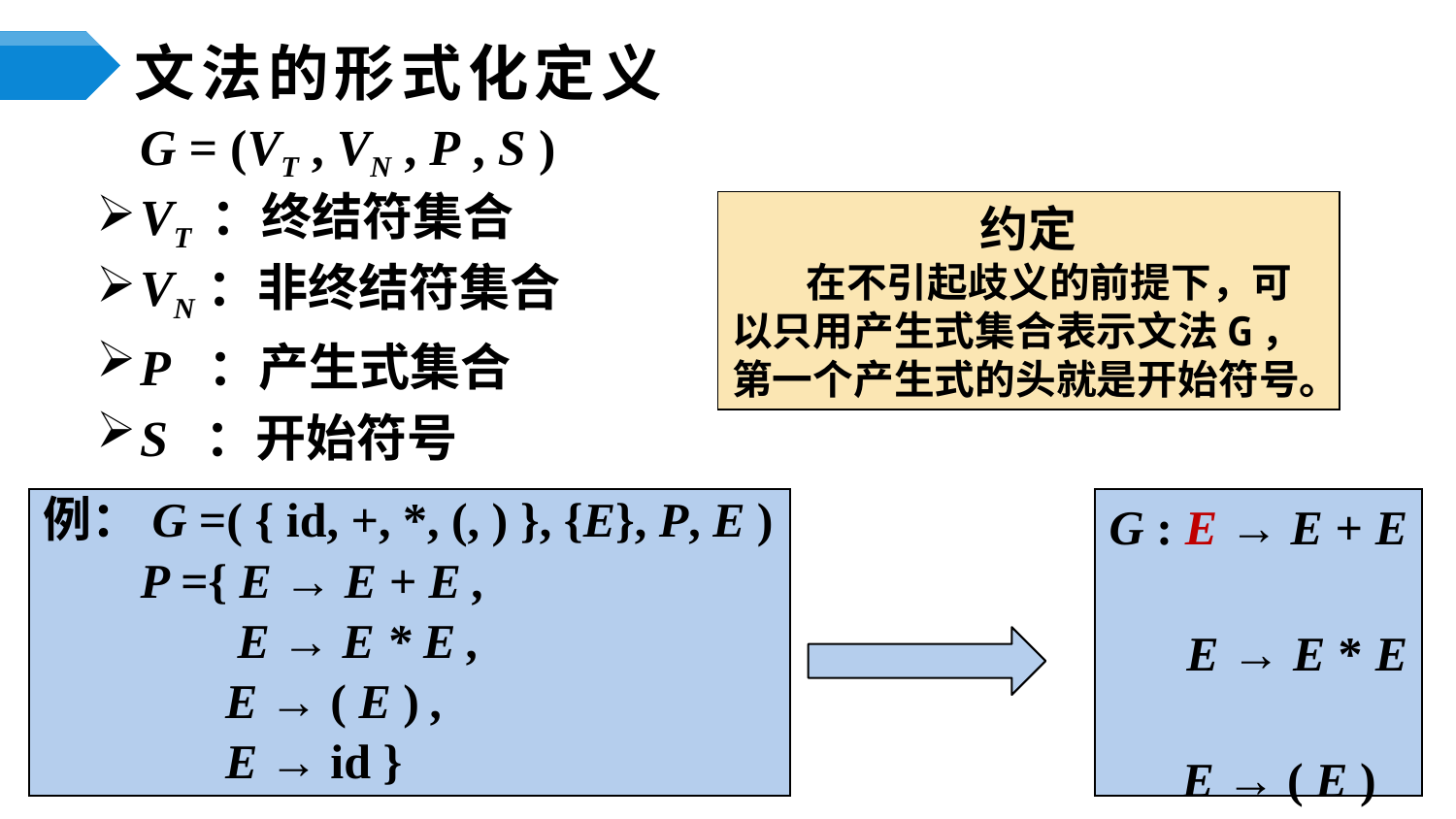

# 文法的形式化定义
	G = (VT , VN , P , S )
VT ：终结符集合
VN：非终结符集合
P  ：产生式集合
S  ：开始符号

约定
       在不引起歧义的前提下，可以只用产生式集合表示文法G，第一个产生式的头就是开始符号。
例：G =( { id, +, *, (, ) }, {E}, P, E )
        P ={ E → E + E ,
       	    E → E * E ,
               E → ( E ) ,
               E → id }
G : E → E + E
      E → E * E
      E → ( E )
      E → id